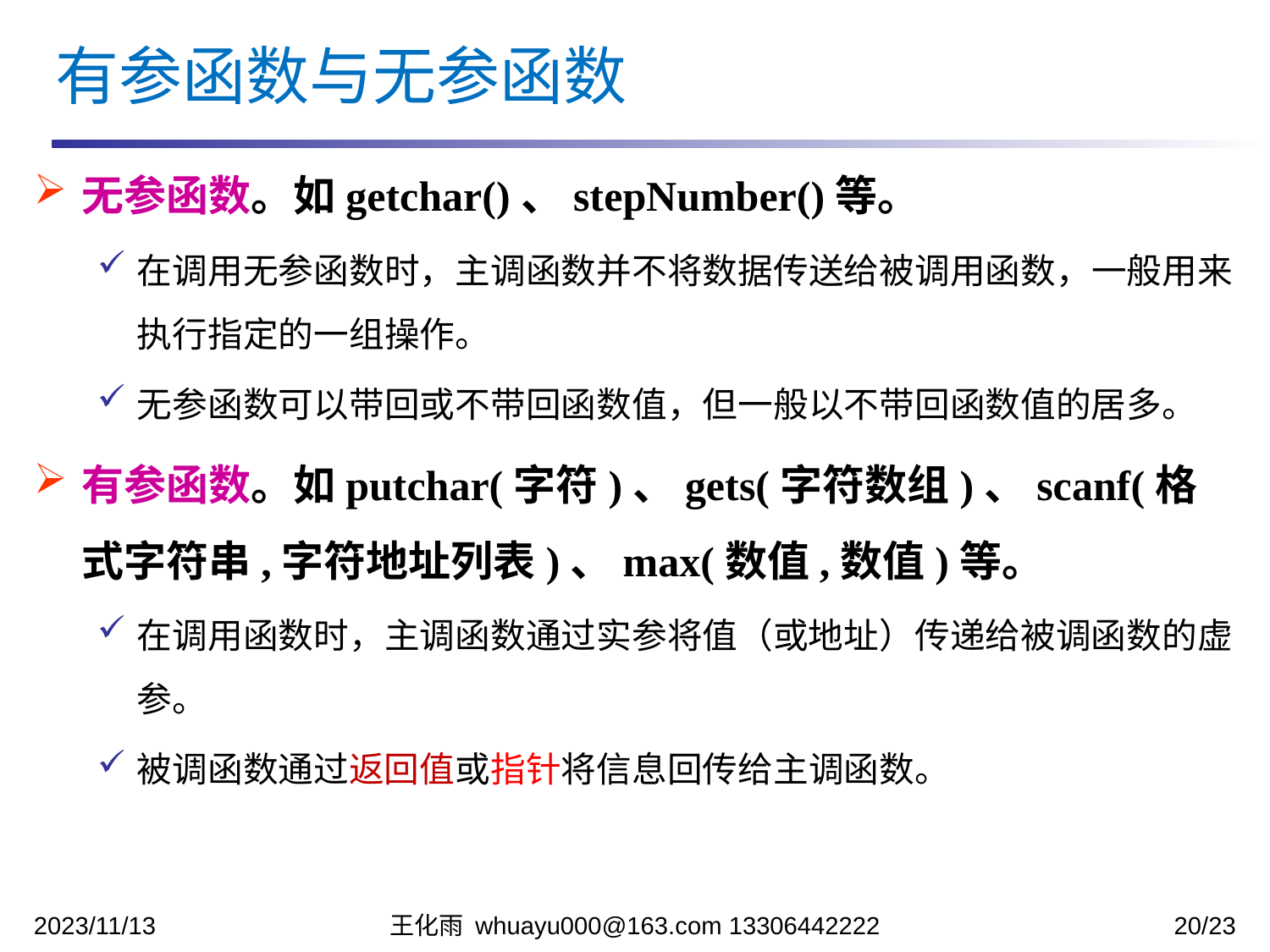

有参函数与无参函数
无参函数。如getchar()、stepNumber()等。
在调用无参函数时，主调函数并不将数据传送给被调用函数，一般用来执行指定的一组操作。
无参函数可以带回或不带回函数值，但一般以不带回函数值的居多。
有参函数。如putchar(字符)、gets(字符数组)、scanf(格式字符串,字符地址列表)、max(数值,数值)等。
在调用函数时，主调函数通过实参将值（或地址）传递给被调函数的虚参。
被调函数通过返回值或指针将信息回传给主调函数。
2023/11/13
王化雨 whuayu000@163.com 13306442222
20/23